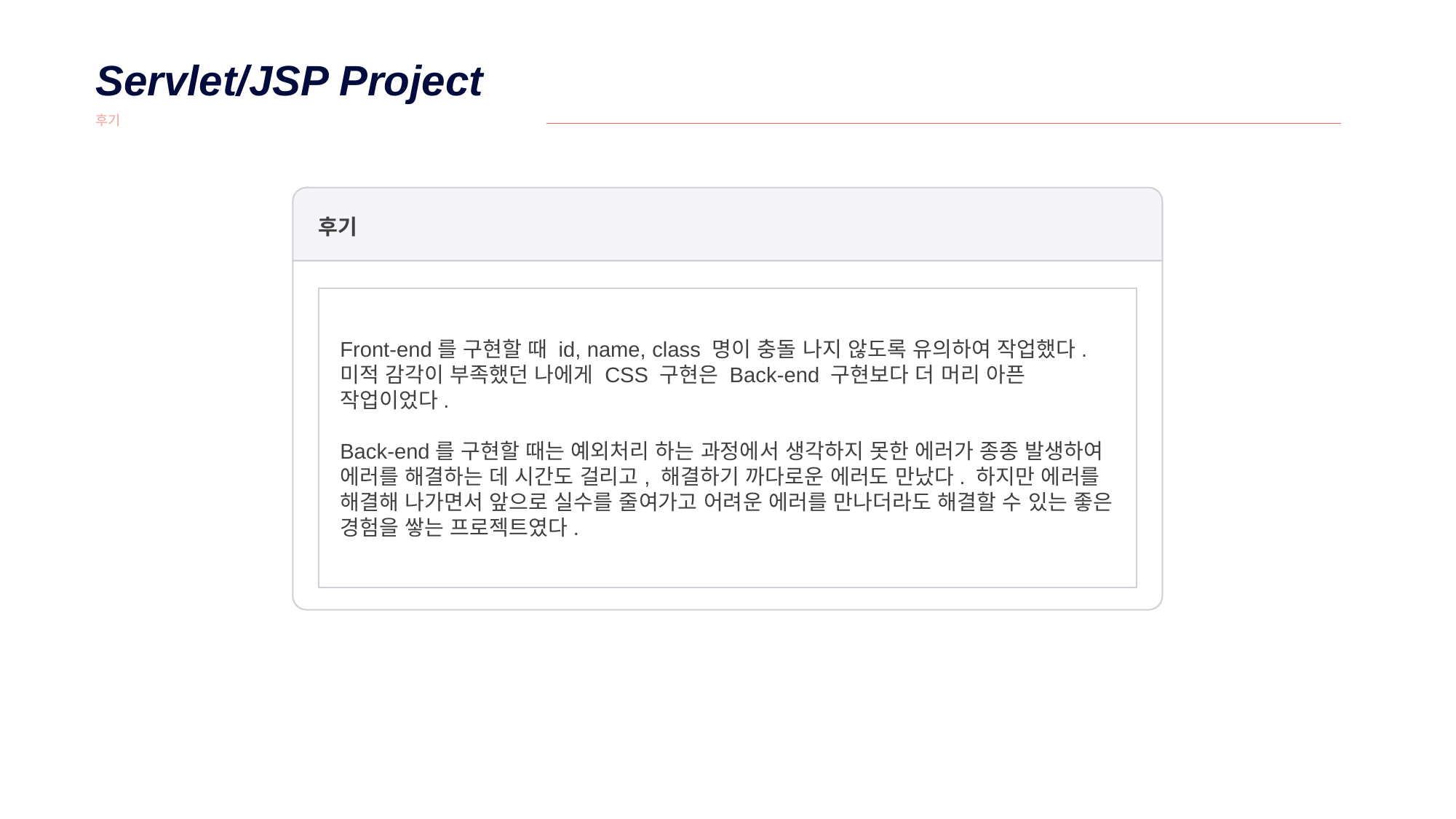

Servlet/JSP Project
후기
후기

Front-end를 구현할 때 id, name, class 명이 충돌 나지 않도록 유의하여 작업했다. 미적 감각이 부족했던 나에게 CSS 구현은 Back-end 구현보다 더 머리 아픈 작업이었다.

Back-end를 구현할 때는 예외처리 하는 과정에서 생각하지 못한 에러가 종종 발생하여 에러를 해결하는 데 시간도 걸리고, 해결하기 까다로운 에러도 만났다. 하지만 에러를 해결해 나가면서 앞으로 실수를 줄여가고 어려운 에러를 만나더라도 해결할 수 있는 좋은 경험을 쌓는 프로젝트였다.